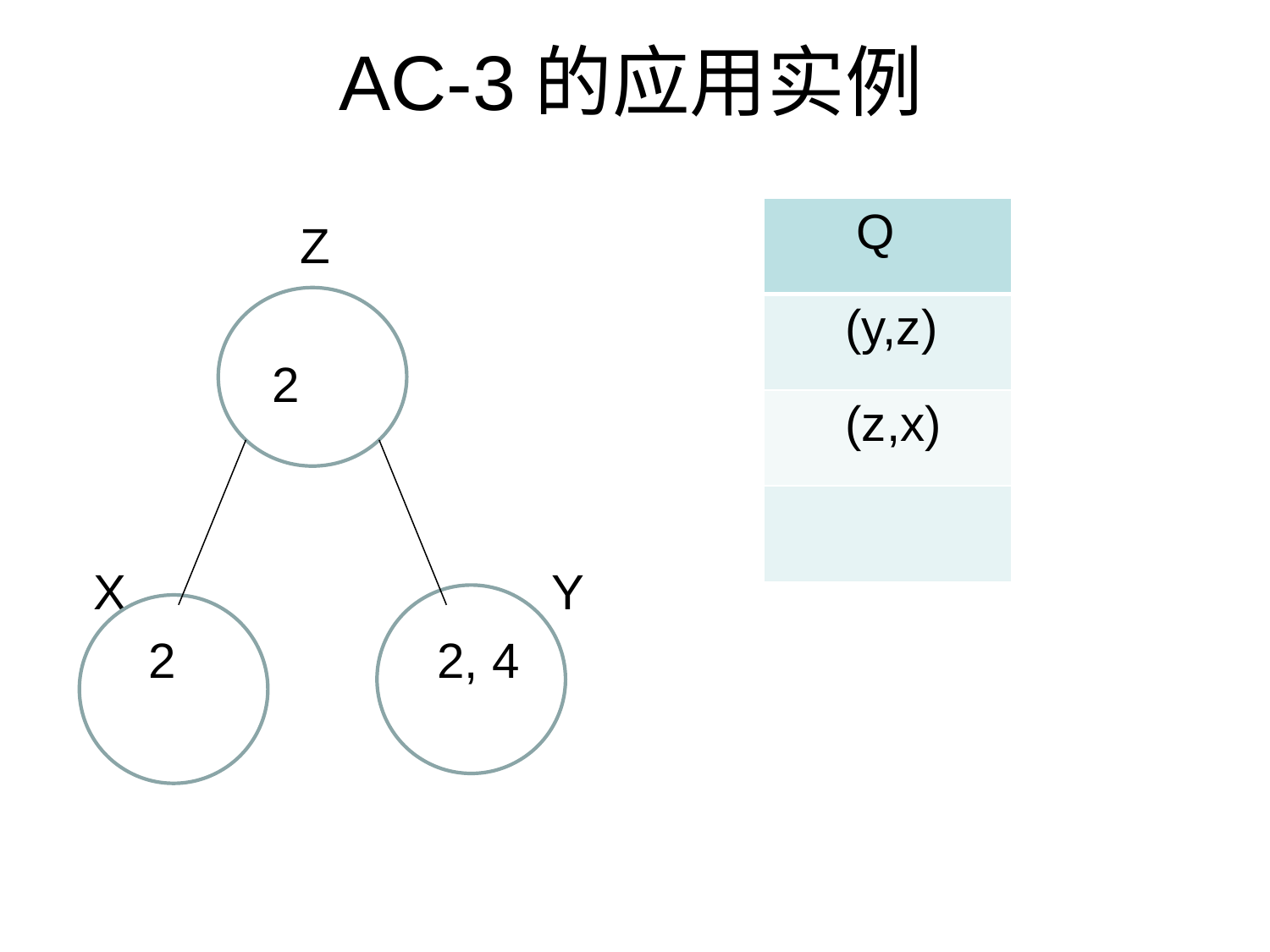

# AC-3的应用实例
| Q |
| --- |
| (y,z) |
| (z,x) |
|  |
                  Z

                2

   X                               Y
       2                   2, 4